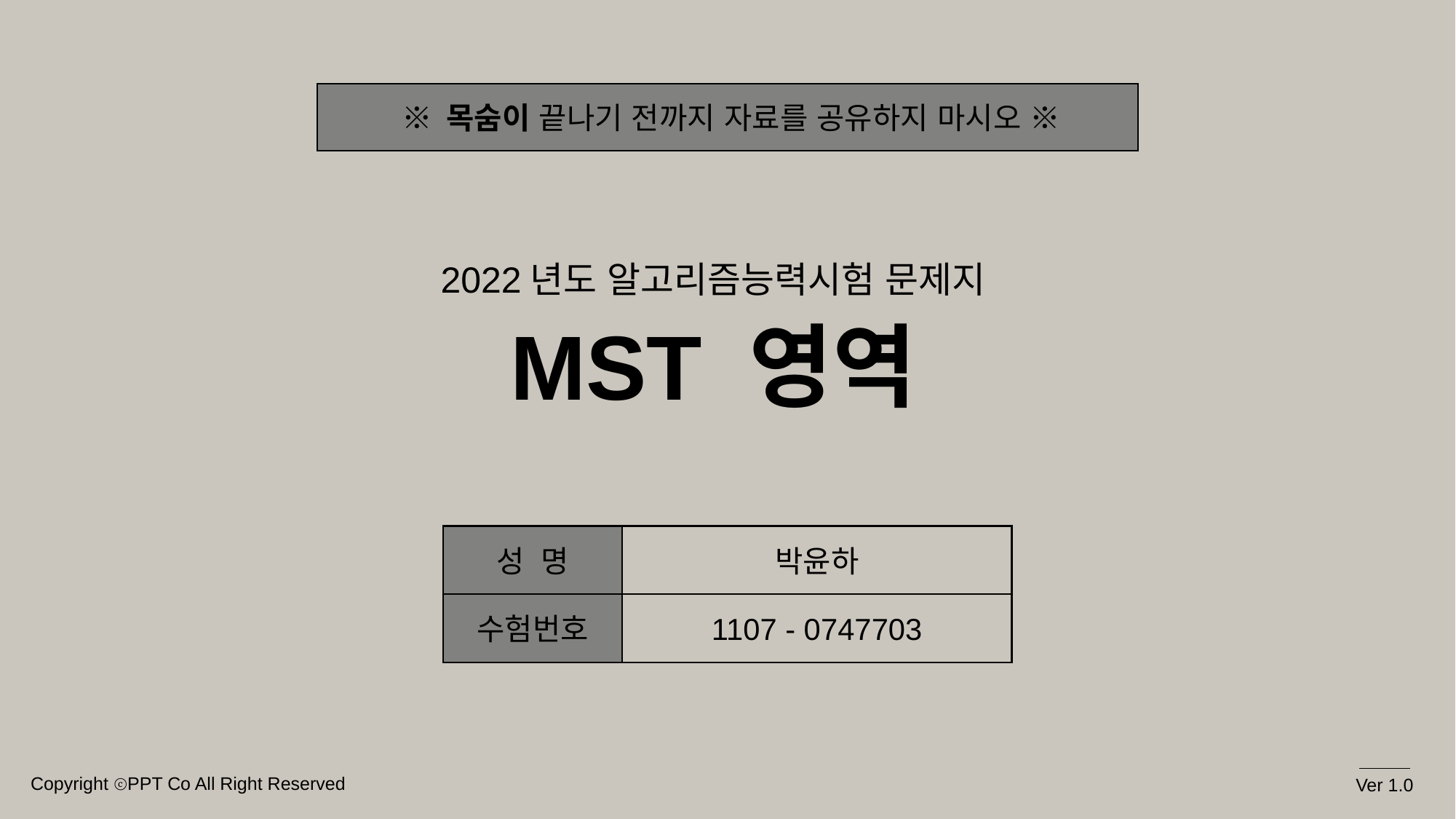

※ 목숨이 끝나기 전까지 자료를 공유하지 마시오 ※
2022년도 알고리즘능력시험 문제지
MST 영역
성  명
박윤하
수험번호
1107 - 0747703
Copyright ⓒPPT Co All Right Reserved
Ver 1.0